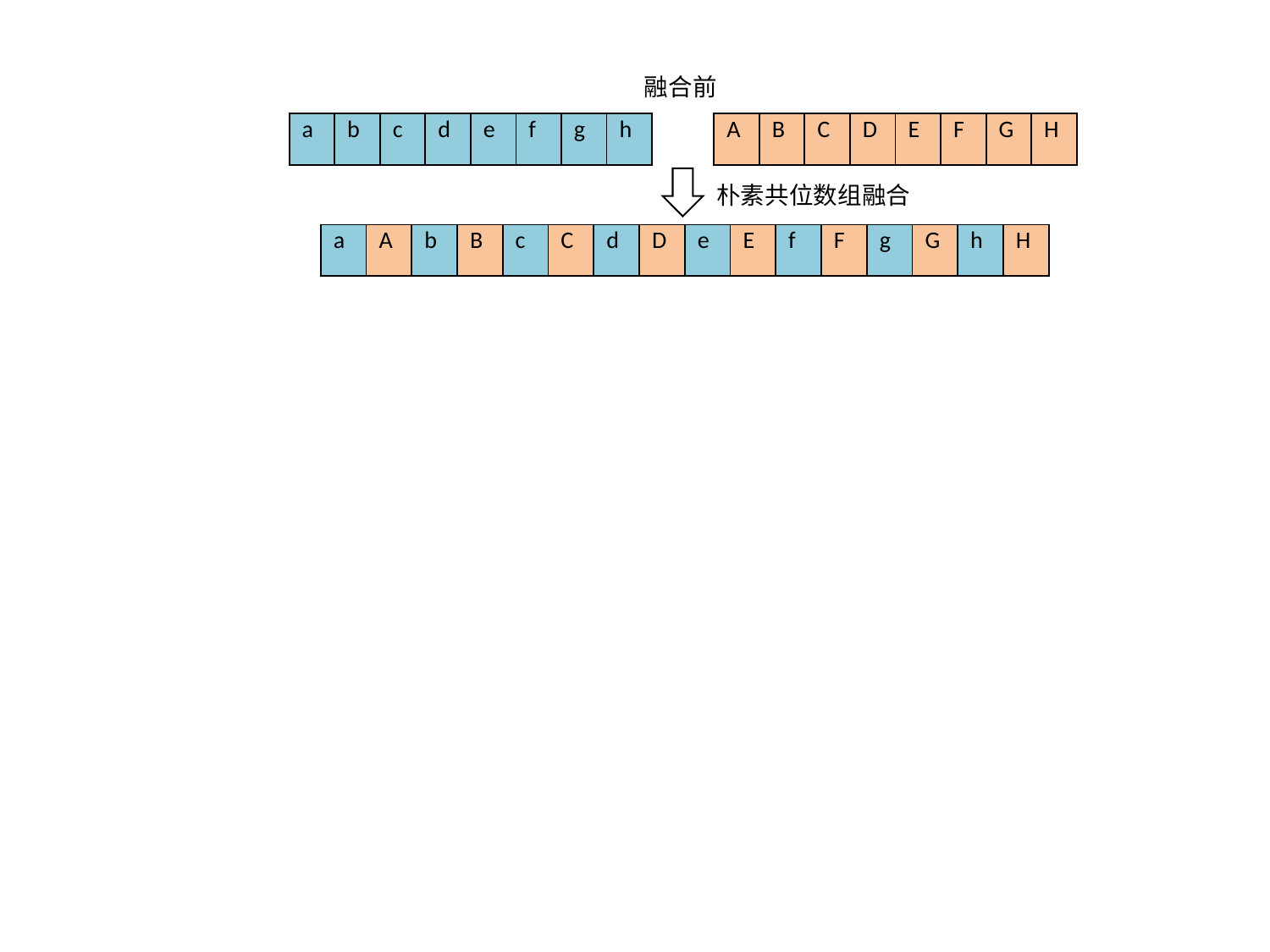

融合前
| a | b | c | d | e | f | g | h |
| --- | --- | --- | --- | --- | --- | --- | --- |
| A | B | C | D | E | F | G | H |
| --- | --- | --- | --- | --- | --- | --- | --- |

朴素共位数组融合
| a | A | b | B | c | C | d | D | e | E | f | F | g | G | h | H |
| --- | --- | --- | --- | --- | --- | --- | --- | --- | --- | --- | --- | --- | --- | --- | --- |